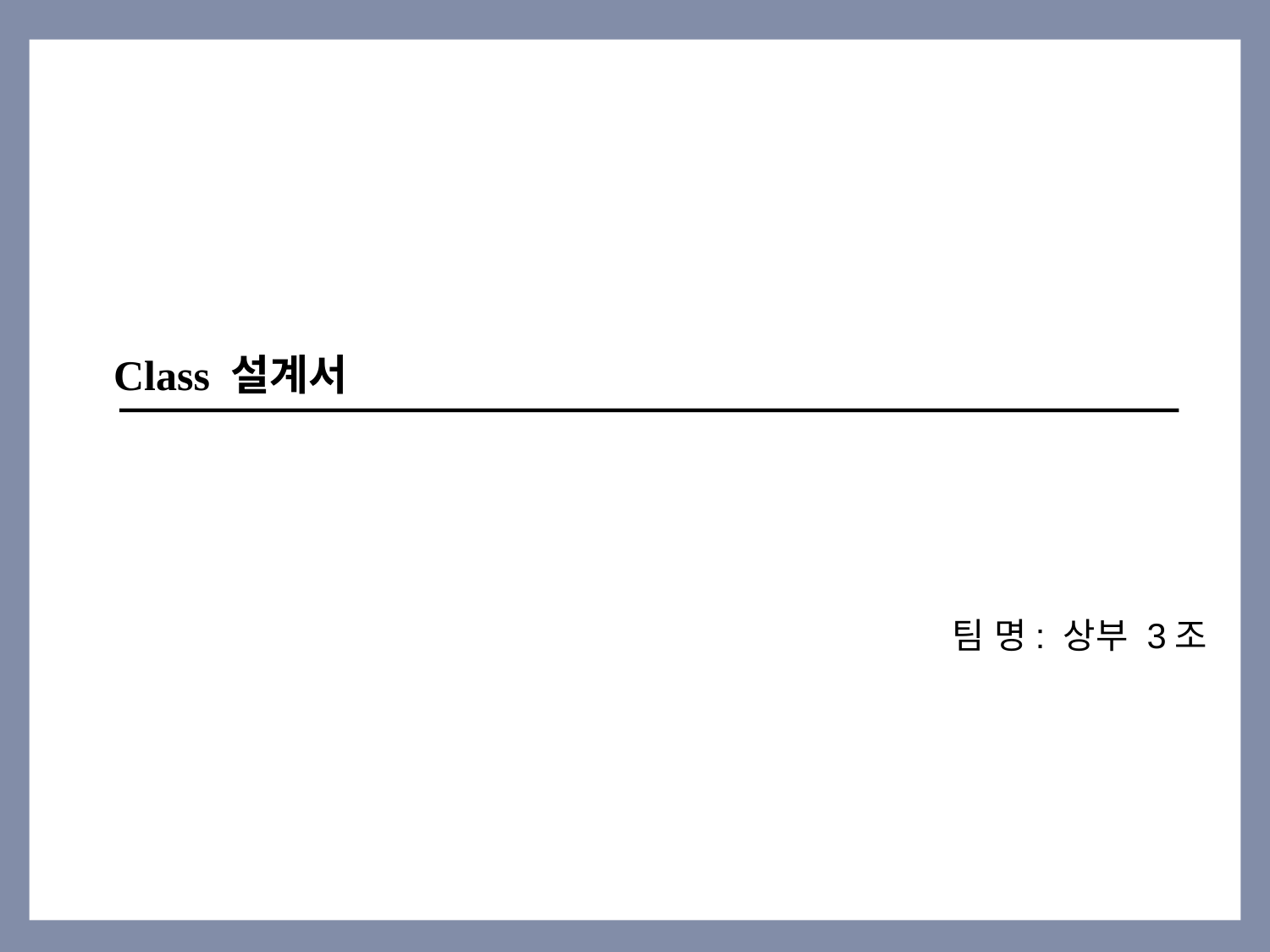

# Class 설계서
팀 명: 상부 3조